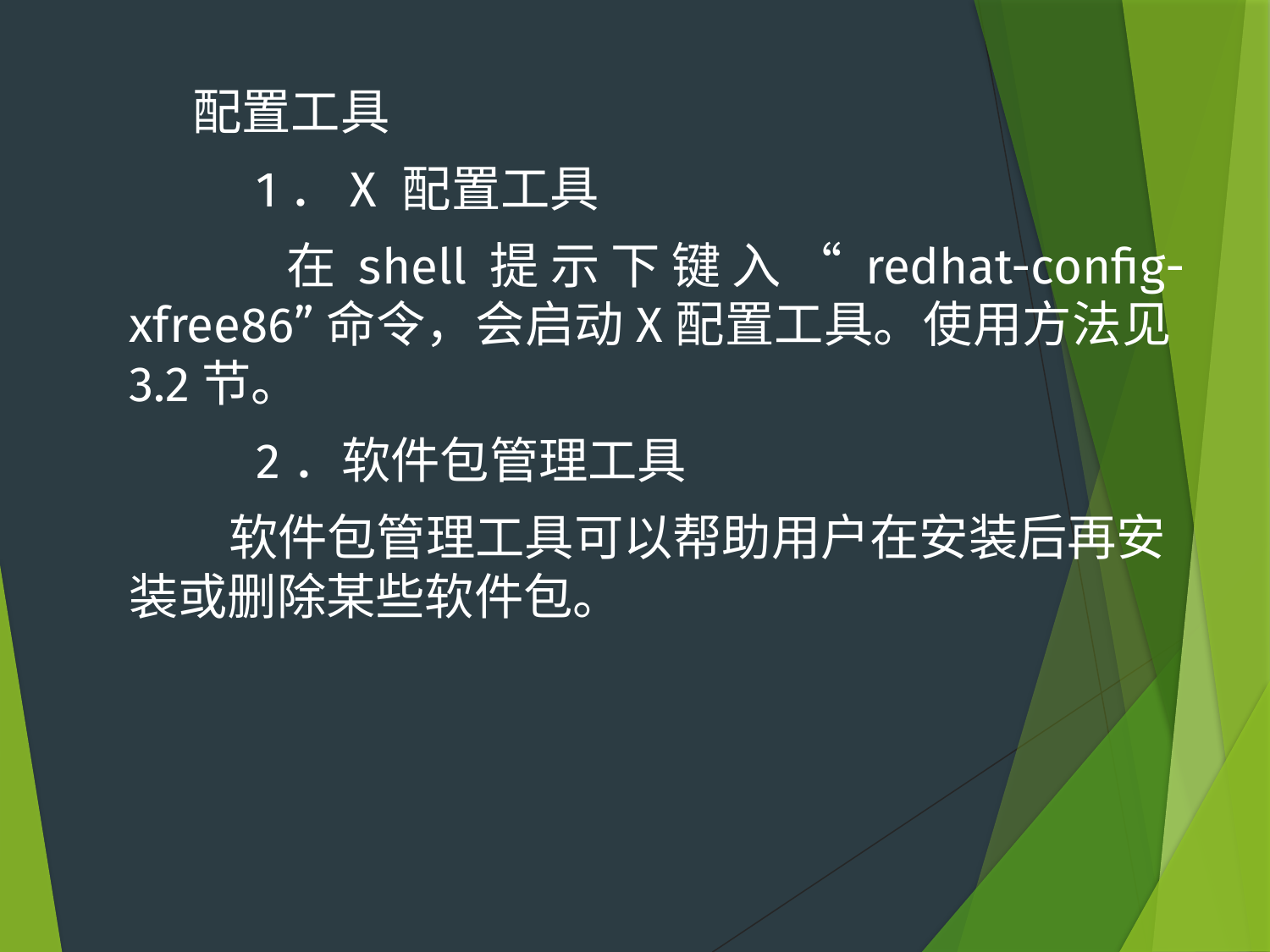

配置工具
1．X 配置工具
      在shell提示下键入“redhat-config-xfree86”命令，会启动X配置工具。使用方法见3.2节。
2．软件包管理工具
        软件包管理工具可以帮助用户在安装后再安装或删除某些软件包。